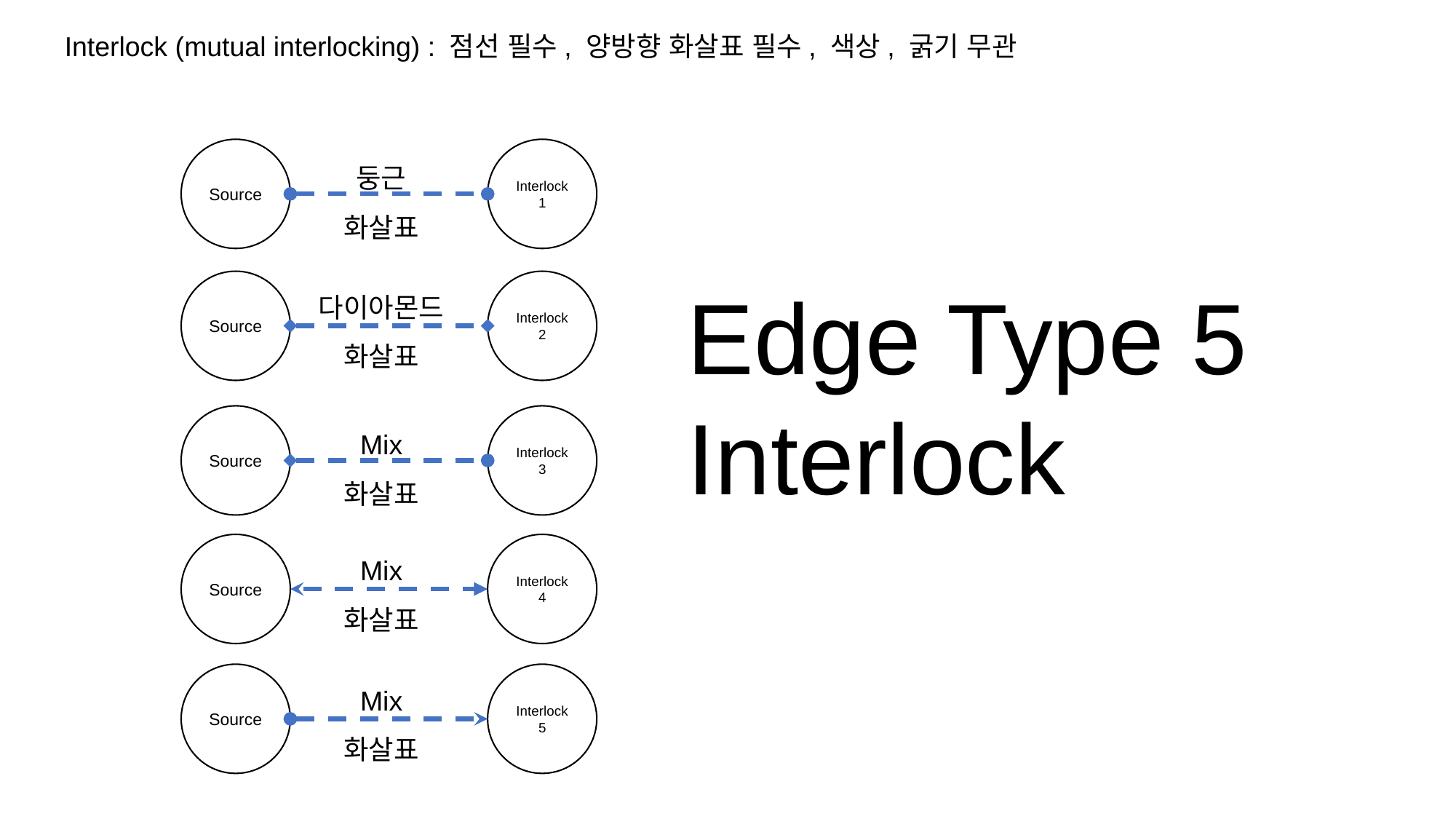

Interlock (mutual interlocking) : 점선 필수, 양방향 화살표 필수, 색상, 굵기 무관
Source
둥근
화살표
Interlock1
다이아몬드
화살표
Edge Type 5
Interlock
Source
Interlock2
Source
Mix
화살표
Interlock3
Mix
화살표
Source
Interlock4
Mix
화살표
Source
Interlock5